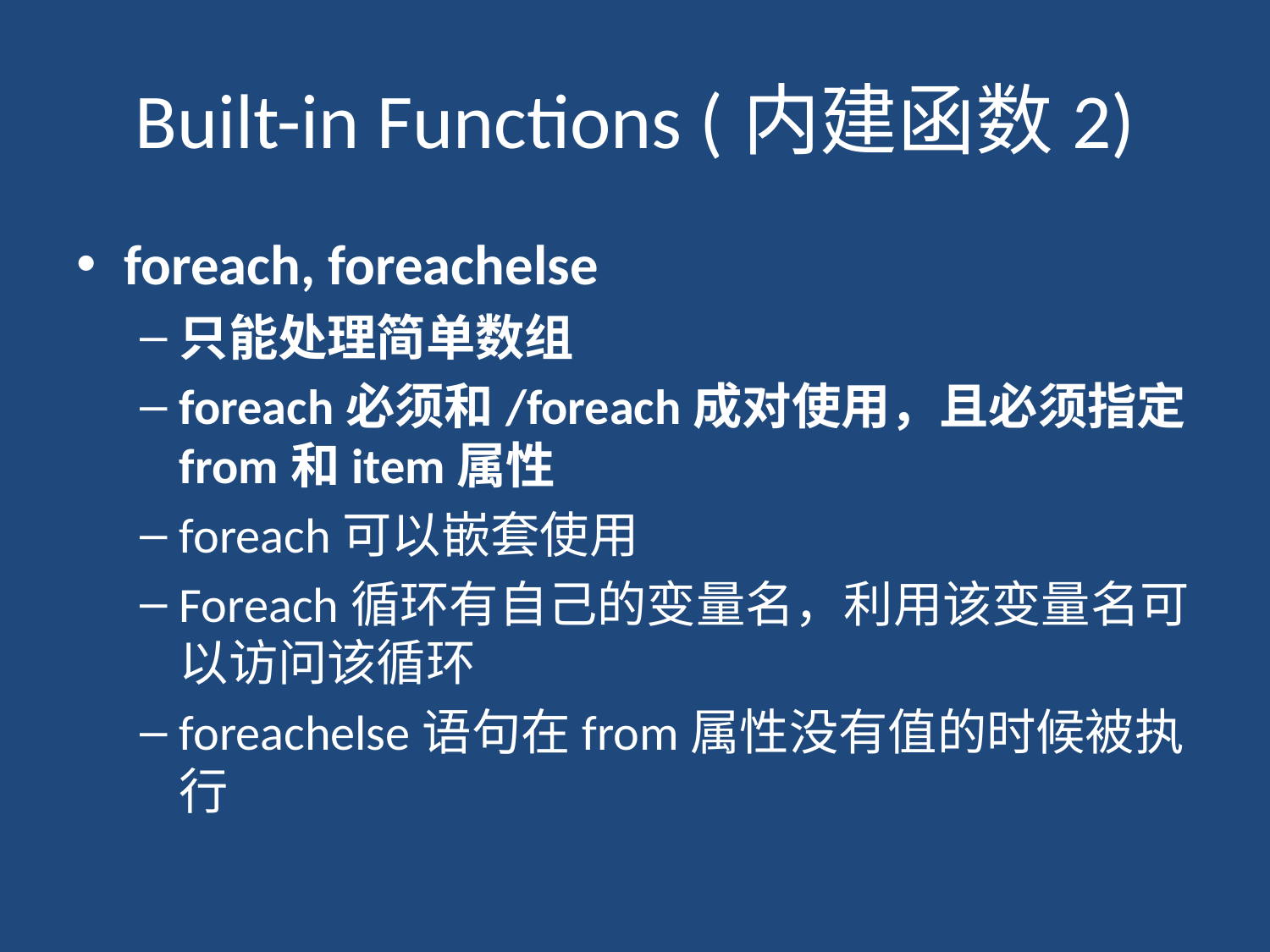

# Built-in Functions (内建函数2)
foreach, foreachelse
只能处理简单数组
foreach必须和/foreach成对使用，且必须指定from和item属性
foreach可以嵌套使用
Foreach循环有自己的变量名，利用该变量名可以访问该循环
foreachelse语句在from属性没有值的时候被执行